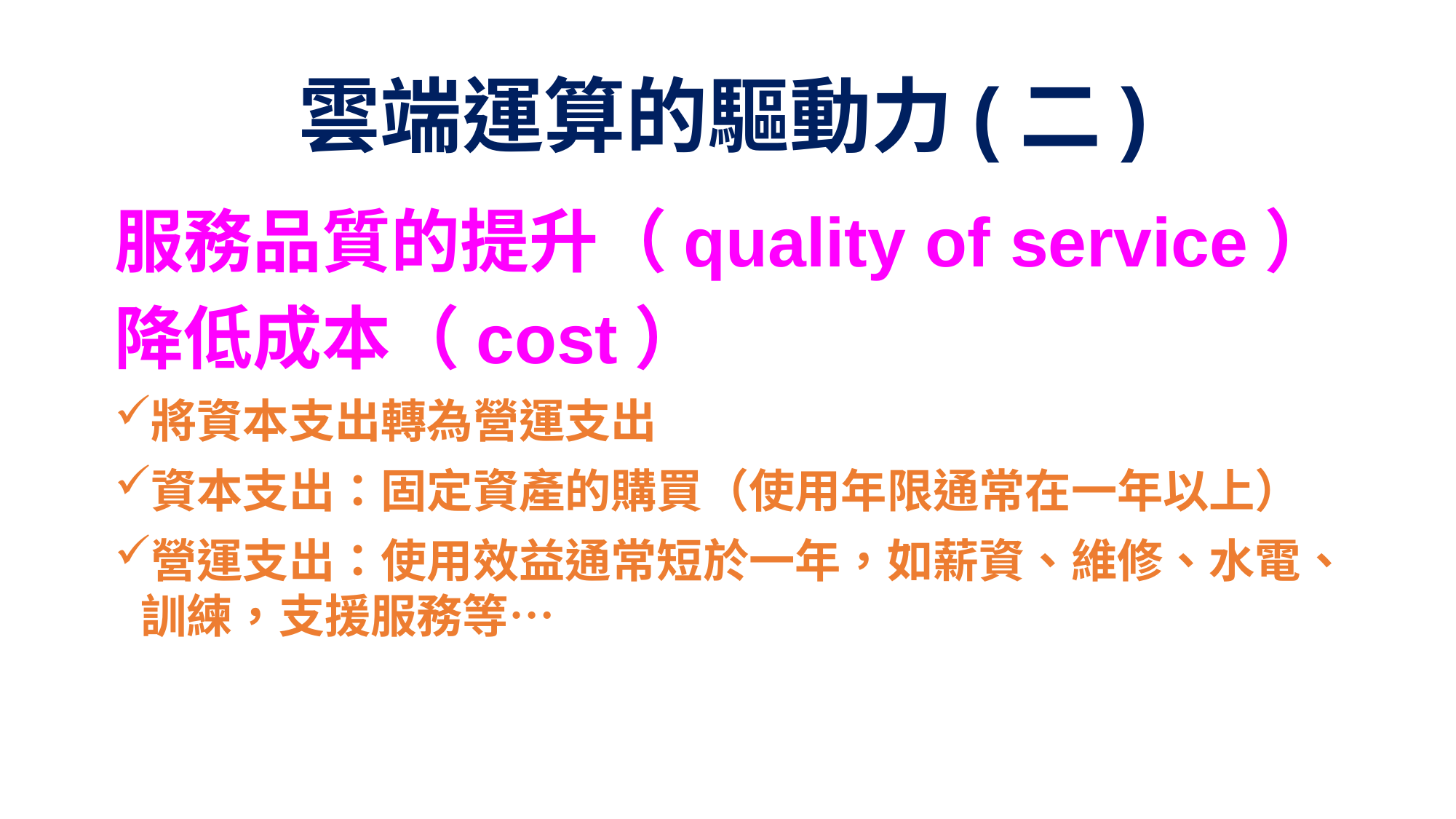

雲端運算的驅動力(二)
服務品質的提升（quality of service）
降低成本（cost）
將資本支出轉為營運支出
資本支出：固定資產的購買（使用年限通常在一年以上）
營運支出：使用效益通常短於一年，如薪資、維修、水電、訓練，支援服務等…